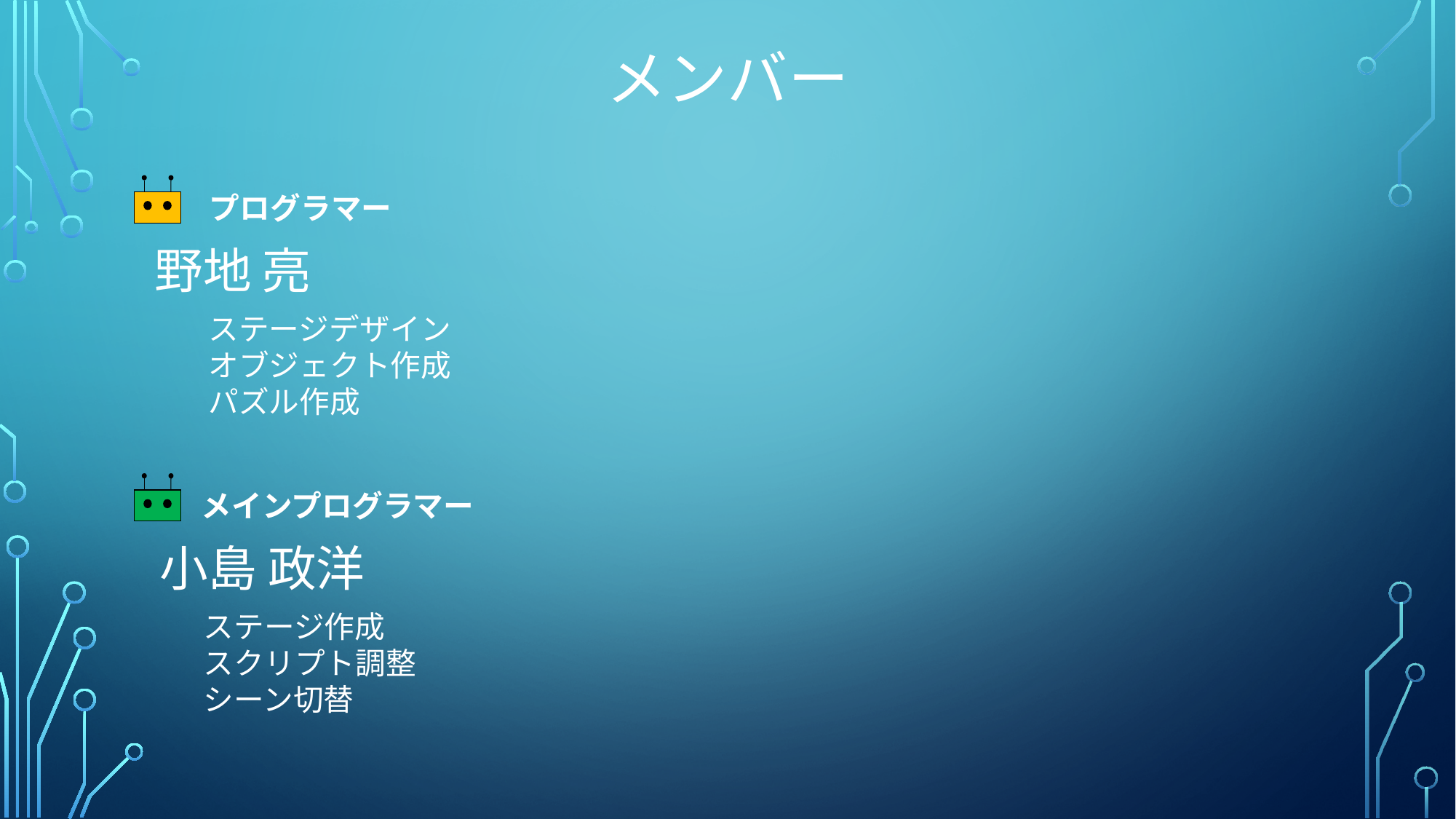

メンバー

プログラマー
野地 亮
ステージデザイン
オブジェクト作成
パズル作成

メインプログラマー
小島 政洋
ステージ作成
スクリプト調整
シーン切替